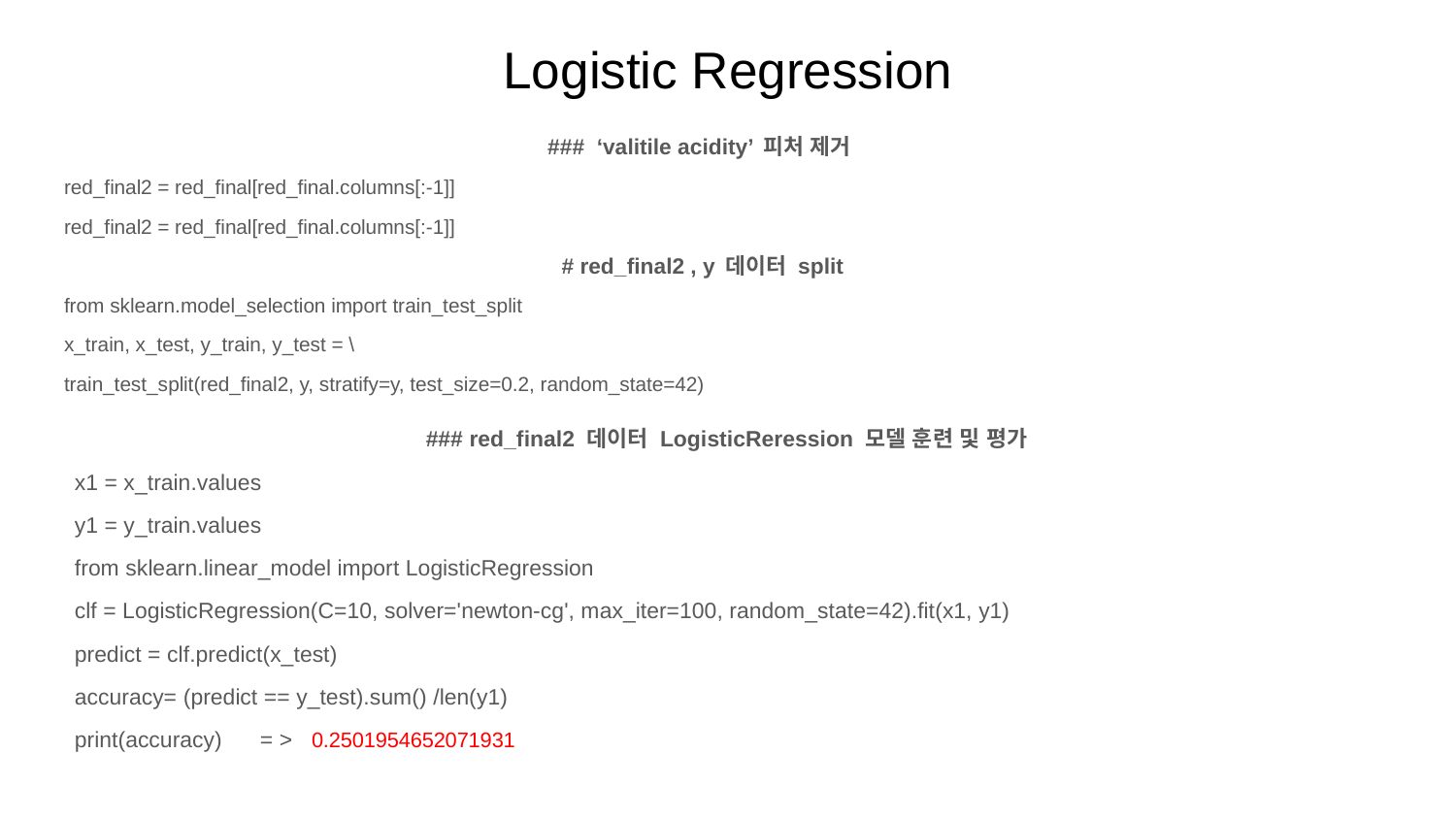

# Logistic Regression

###  ‘valitile acidity’ 피처 제거
red_final2 = red_final[red_final.columns[:-1]]
red_final2 = red_final[red_final.columns[:-1]]
# red_final2 , y 데이터 split
from sklearn.model_selection import train_test_split
x_train, x_test, y_train, y_test = \
train_test_split(red_final2, y, stratify=y, test_size=0.2, random_state=42)
### red_final2 데이터 LogisticReression 모델 훈련 및 평가
x1 = x_train.values
y1 = y_train.values
from sklearn.linear_model import LogisticRegression
clf = LogisticRegression(C=10, solver='newton-cg', max_iter=100, random_state=42).fit(x1, y1)
predict = clf.predict(x_test)
accuracy= (predict == y_test).sum() /len(y1)
print(accuracy)      = >   0.2501954652071931